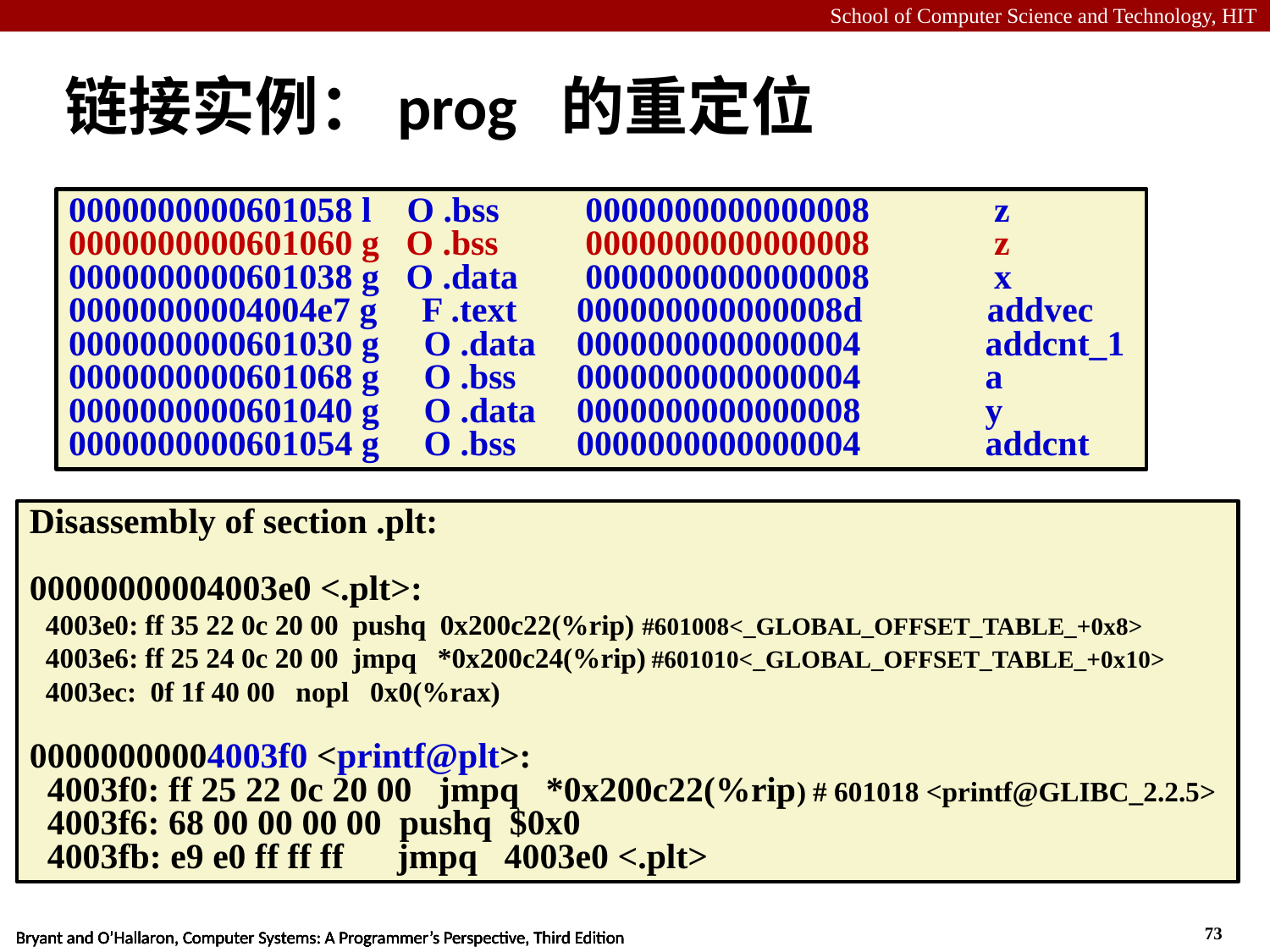

# 链接实例：prog  的重定位

0000000000601058 l    O .bss	 0000000000000008              z
0000000000601060 g   O .bss	 0000000000000008              z
0000000000601038 g   O .data	 0000000000000008              x
00000000004004e7 g     F .text	000000000000008d              addvec
0000000000601030 g     O .data	0000000000000004              addcnt_1
0000000000601068 g     O .bss	0000000000000004              a
0000000000601040 g     O .data	0000000000000008              y
0000000000601054 g     O .bss	0000000000000004              addcnt
Disassembly of section .plt:

00000000004003e0 <.plt>:
  4003e0: ff 35 22 0c 20 00  pushq  0x200c22(%rip) #601008<_GLOBAL_OFFSET_TABLE_+0x8>
  4003e6: ff 25 24 0c 20 00  jmpq   *0x200c24(%rip) #601010<_GLOBAL_OFFSET_TABLE_+0x10>
  4003ec:  0f 1f 40 00   nopl   0x0(%rax)

00000000004003f0 <printf@plt>:
  4003f0: ff 25 22 0c 20 00   jmpq   *0x200c22(%rip) # 601018 <printf@GLIBC_2.2.5>
  4003f6: 68 00 00 00 00  pushq  $0x0
  4003fb: e9 e0 ff ff ff      jmpq   4003e0 <.plt>